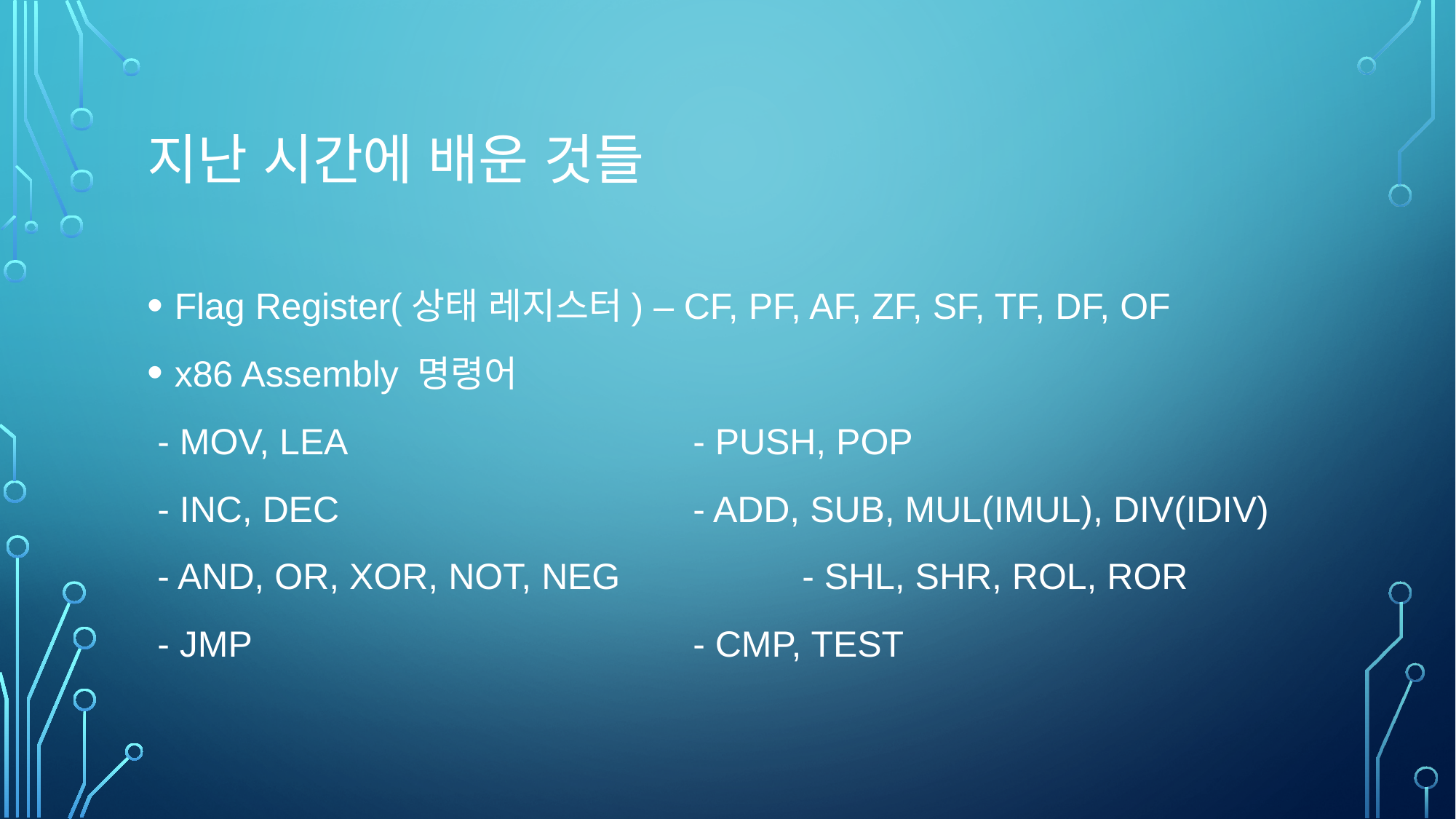

# 지난 시간에 배운 것들
Flag Register(상태 레지스터) – CF, PF, AF, ZF, SF, TF, DF, OF
x86 Assembly 명령어
 - MOV, LEA				- PUSH, POP
 - INC, DEC				- ADD, SUB, MUL(IMUL), DIV(IDIV)
 - AND, OR, XOR, NOT, NEG		- SHL, SHR, ROL, ROR
 - JMP					- CMP, TEST